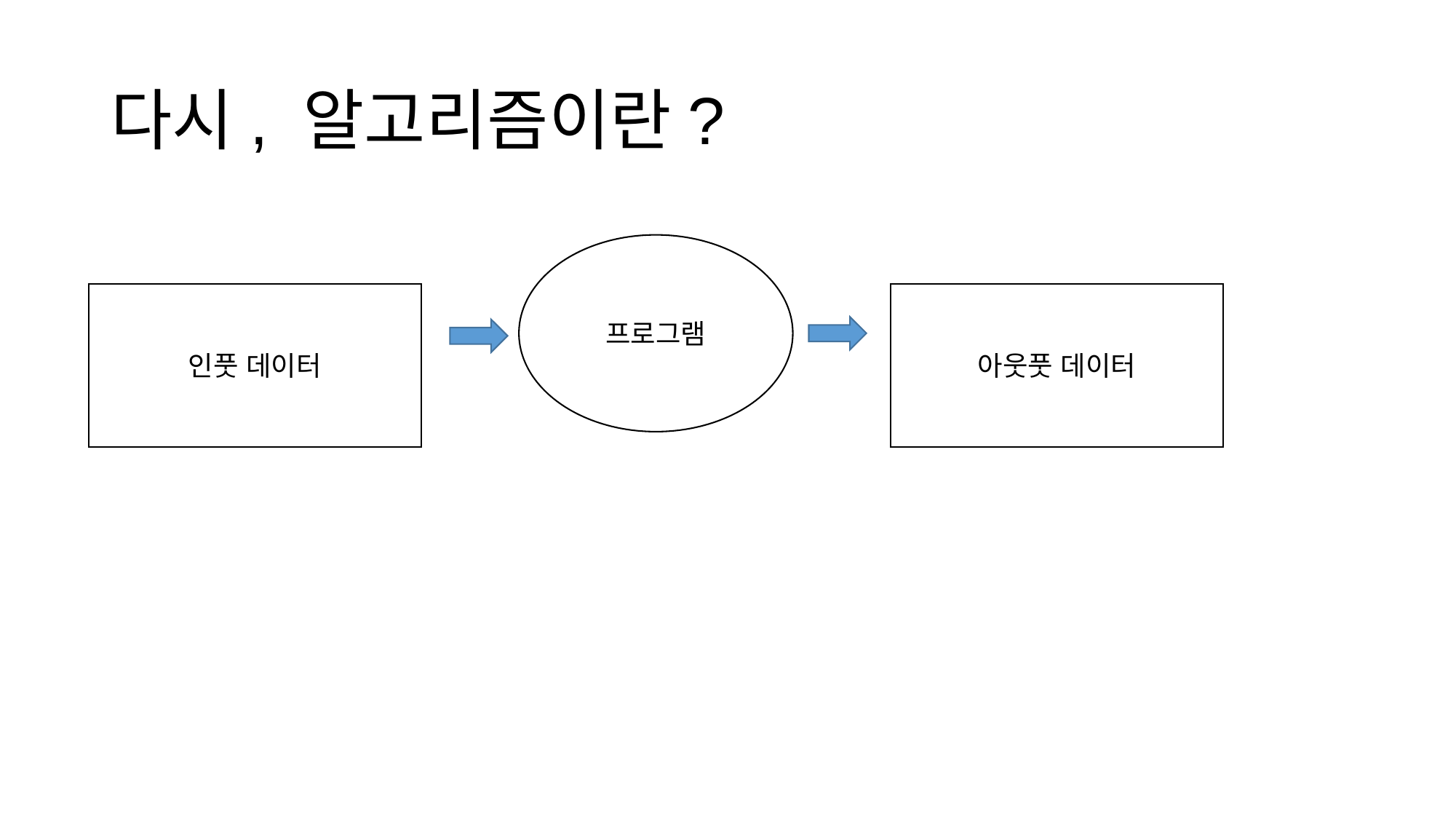

# 다시, 알고리즘이란?

프로그램
아웃풋 데이터
인풋 데이터